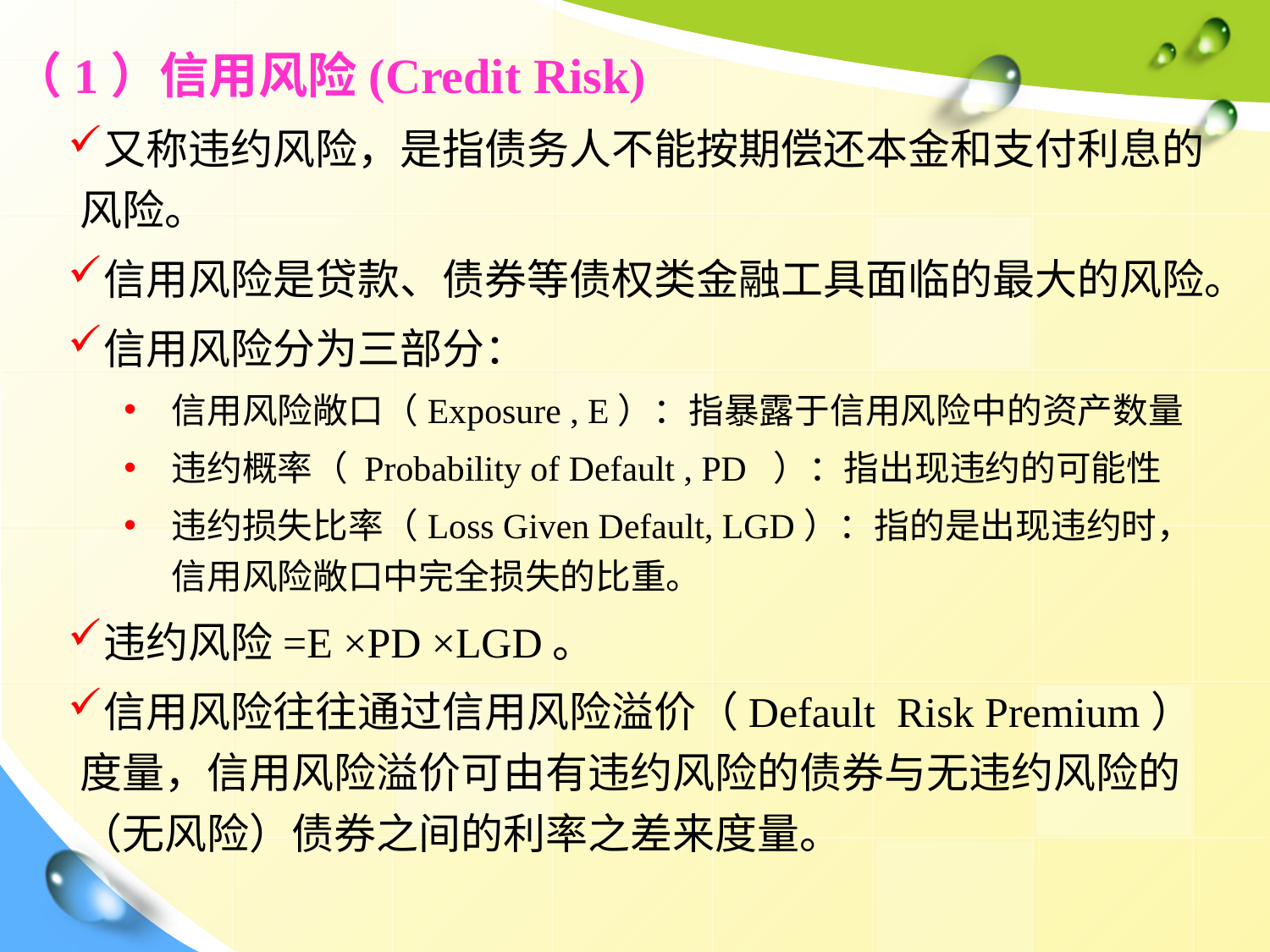

（1）信用风险(Credit Risk)
又称违约风险，是指债务人不能按期偿还本金和支付利息的风险。
信用风险是贷款、债券等债权类金融工具面临的最大的风险。
信用风险分为三部分：
信用风险敞口（Exposure , E）：指暴露于信用风险中的资产数量
违约概率（ Probability of Default , PD  ）：指出现违约的可能性
违约损失比率（Loss Given Default, LGD）：指的是出现违约时，信用风险敞口中完全损失的比重。
违约风险=E ×PD ×LGD。
信用风险往往通过信用风险溢价（Default  Risk Premium）度量，信用风险溢价可由有违约风险的债券与无违约风险的（无风险）债券之间的利率之差来度量。